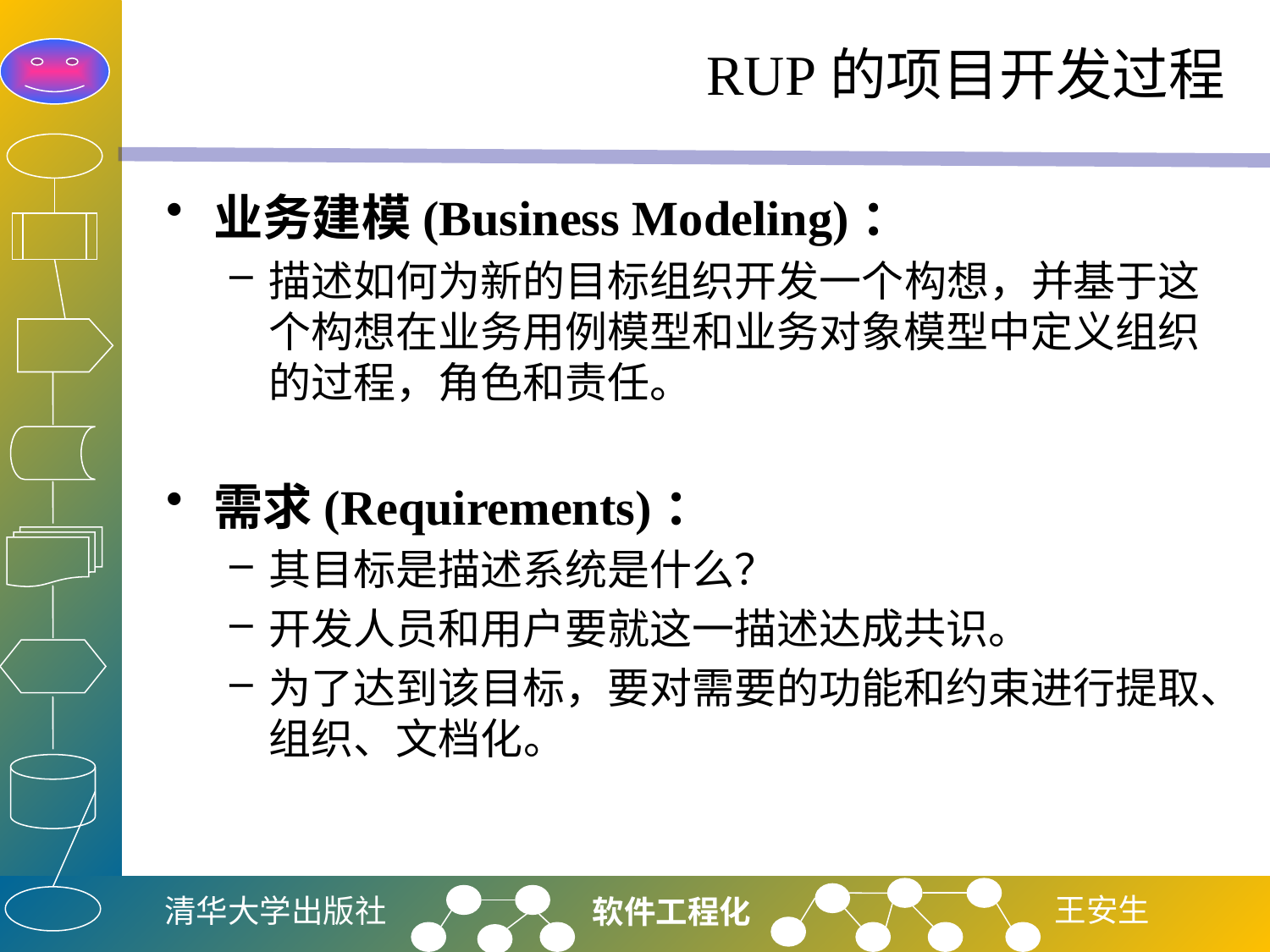

# RUP的项目开发过程
业务建模(Business Modeling)：
描述如何为新的目标组织开发一个构想，并基于这个构想在业务用例模型和业务对象模型中定义组织的过程，角色和责任。

需求(Requirements)：
其目标是描述系统是什么？
开发人员和用户要就这一描述达成共识。
为了达到该目标，要对需要的功能和约束进行提取、组织、文档化。